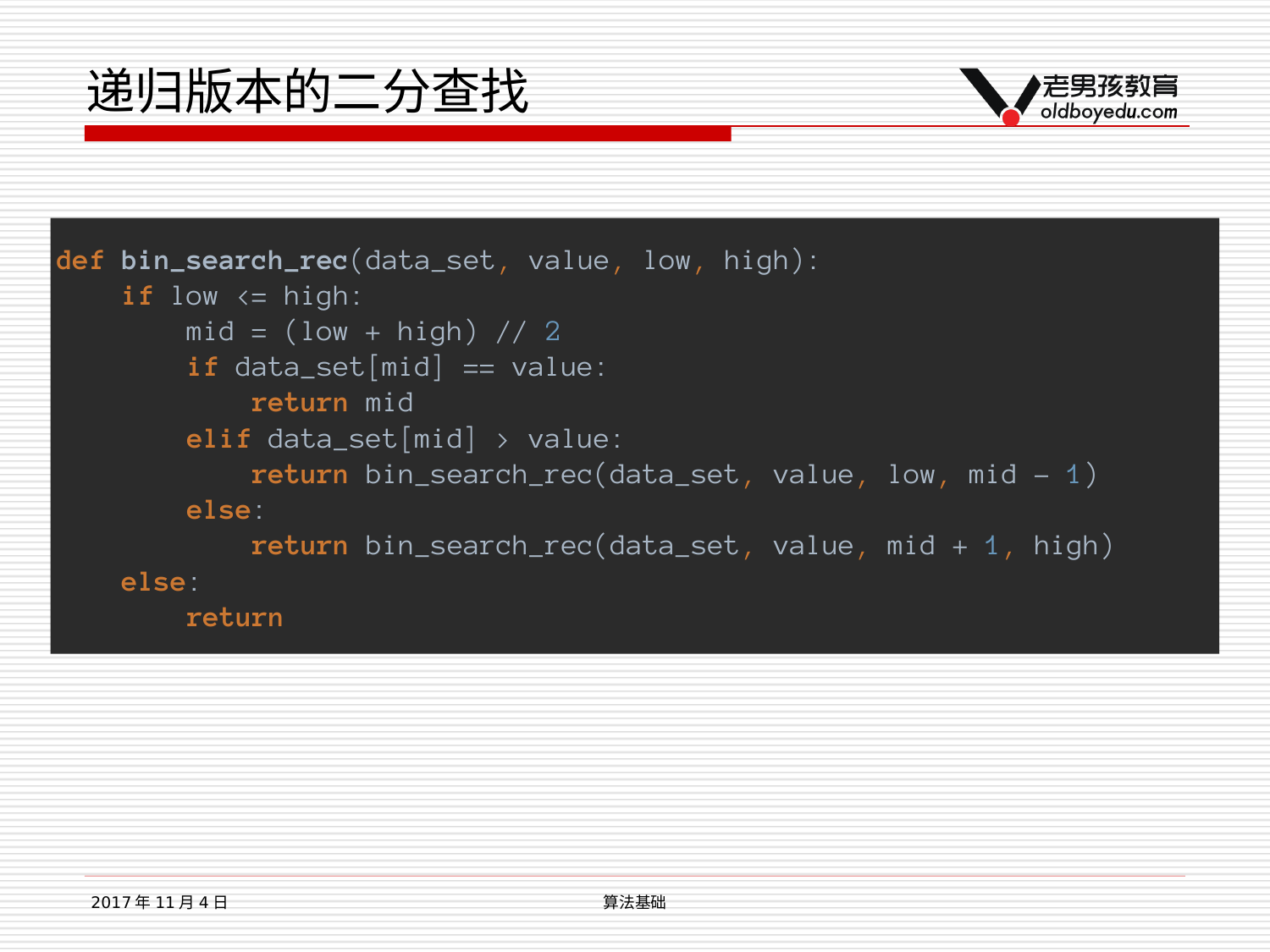

# 递归版本的二分查找
def bin_search_rec(data_set, value, low, high):
    if low <= high:
        mid = (low + high) // 2
        if data_set[mid] == value:
            return mid
        elif data_set[mid] > value:
            return bin_search_rec(data_set, value, low, mid - 1)
        else:
            return bin_search_rec(data_set, value, mid + 1, high)
    else:
        return
2017年11月4日
算法基础
15